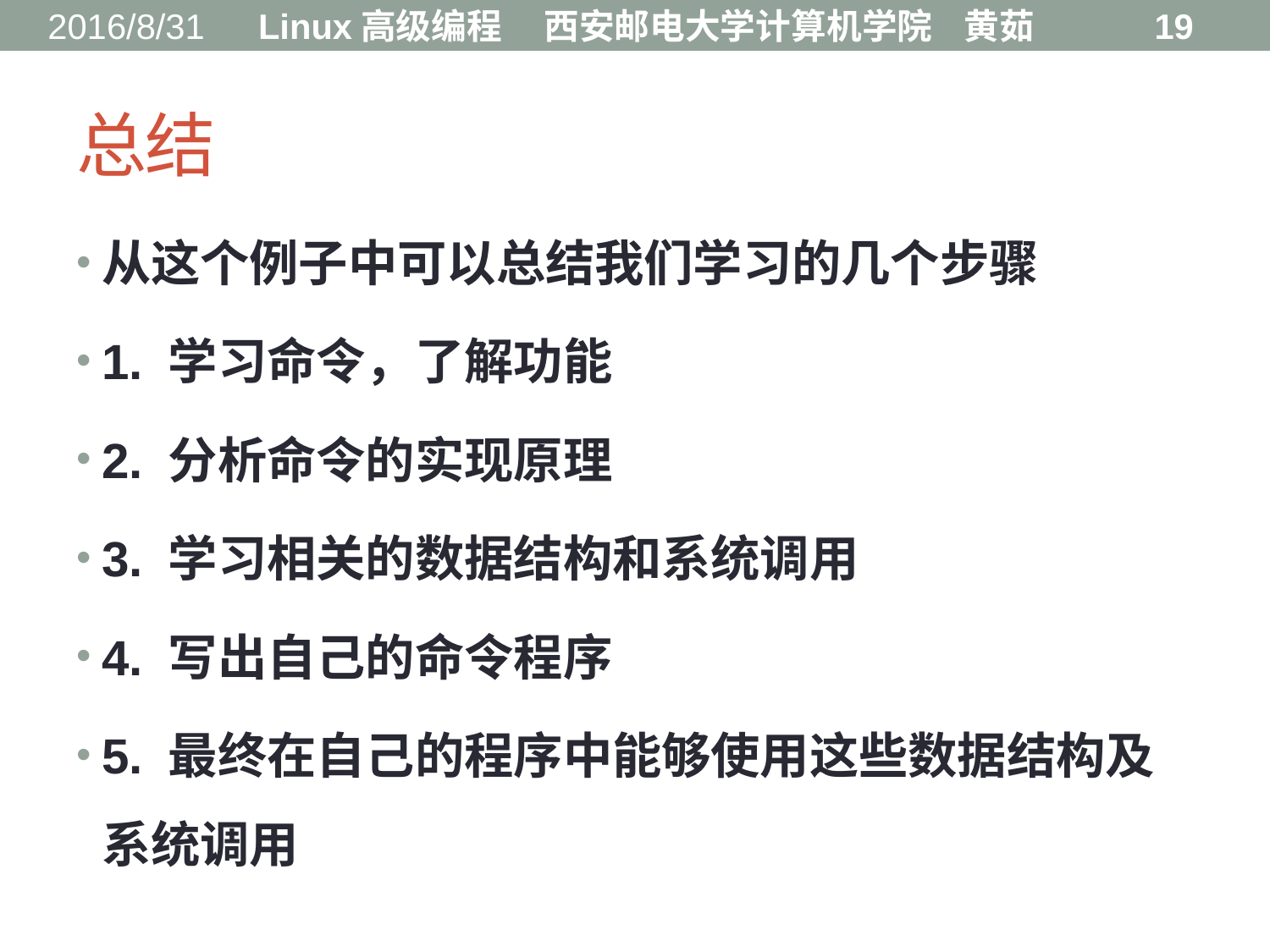

2016/8/31
Linux高级编程    西安邮电大学计算机学院   黄茹
19
# 总结
从这个例子中可以总结我们学习的几个步骤
1. 学习命令，了解功能
2. 分析命令的实现原理
3. 学习相关的数据结构和系统调用
4. 写出自己的命令程序
5. 最终在自己的程序中能够使用这些数据结构及系统调用